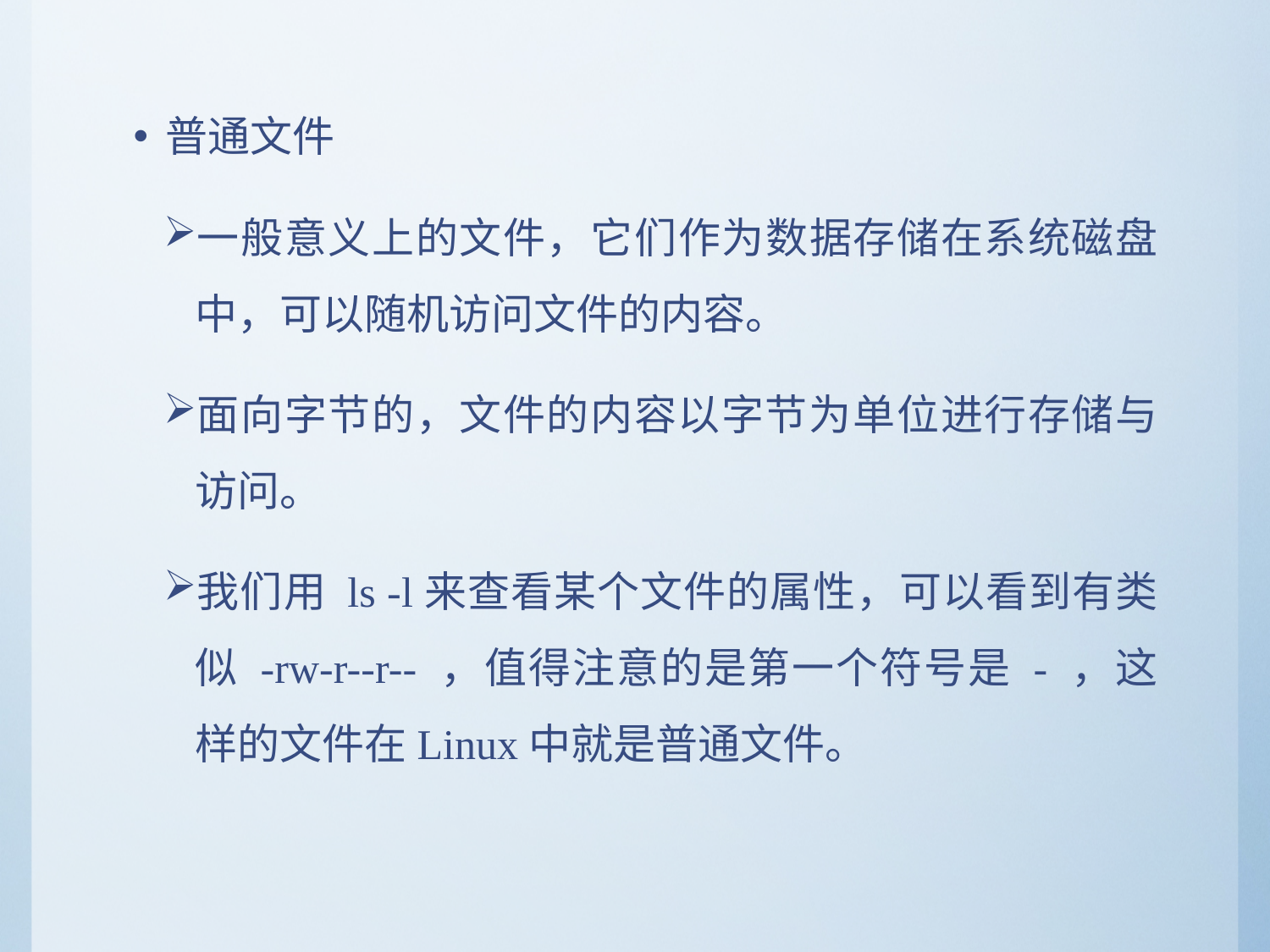

普通文件
一般意义上的文件，它们作为数据存储在系统磁盘中，可以随机访问文件的内容。
面向字节的，文件的内容以字节为单位进行存储与访问。
我们用 ls -l来查看某个文件的属性，可以看到有类似 -rw-r--r-- ，值得注意的是第一个符号是 - ，这样的文件在Linux中就是普通文件。